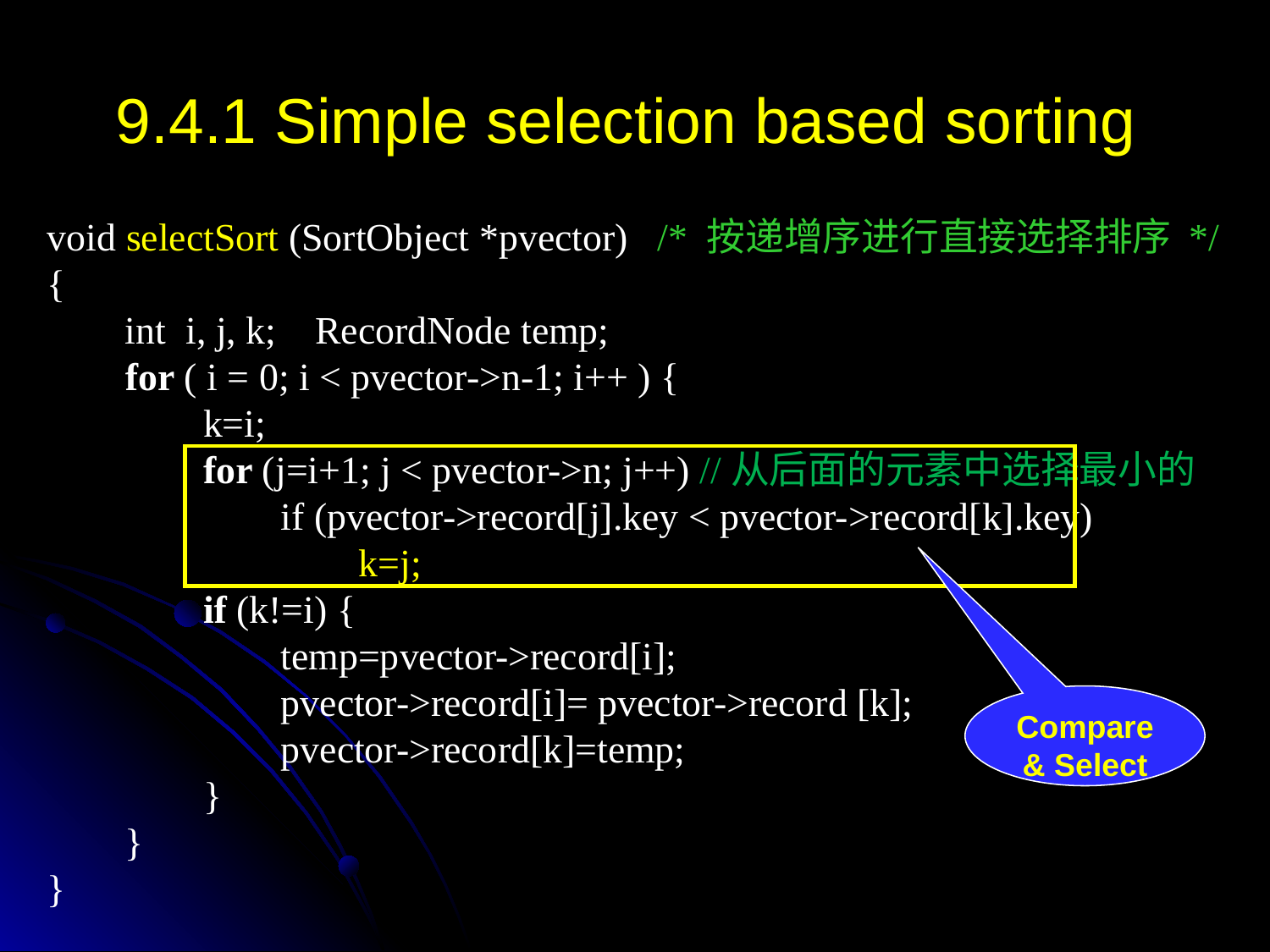

# 9.4.1 Simple selection based sorting
void selectSort (SortObject *pvector)   /* 按递增序进行直接选择排序 */
{
        int  i, j, k;    RecordNode temp;
        for ( i = 0; i < pvector->n-1; i++ ) {
                k=i;
                for (j=i+1; j < pvector->n; j++) //从后面的元素中选择最小的
                        if (pvector->record[j].key < pvector->record[k].key)
                                k=j;
                if (k!=i) {
                        temp=pvector->record[i];
                        pvector->record[i]= pvector->record [k];
                        pvector->record[k]=temp;
                }
        }
}

Compare & Select